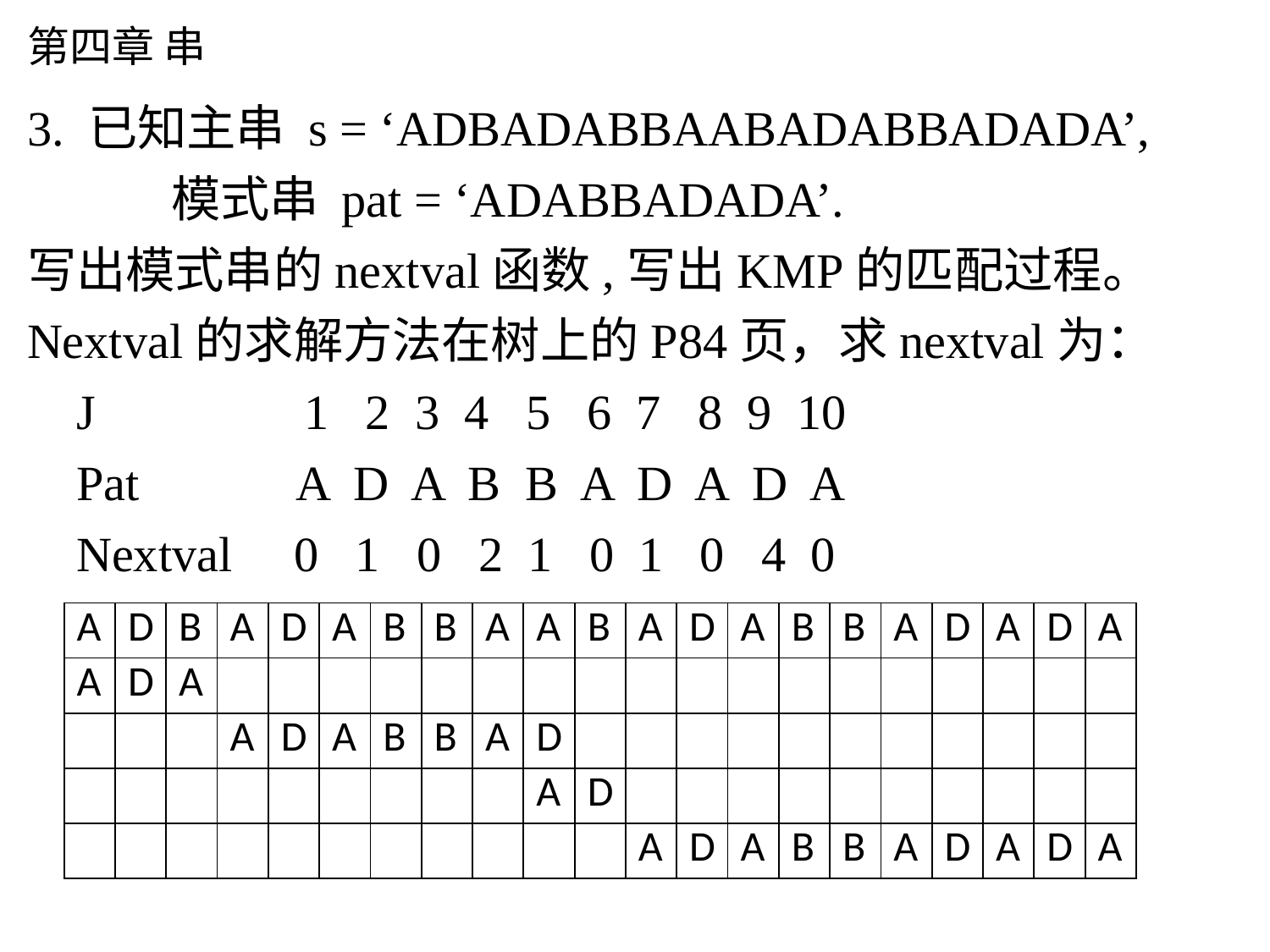

# 第四章 串
3. 已知主串 s = ‘ADBADABBAABADABBADADA’,
            模式串 pat = ‘ADABBADADA’.
写出模式串的nextval函数,写出KMP的匹配过程。
Nextval的求解方法在树上的P84页，求nextval为：
    J                 1   2  3  4   5   6  7   8  9  10
    Pat             A  D  A  B  B  A  D  A  D  A
    Nextval     0   1   0   2  1   0  1   0   4  0
| A | D | B | A | D | A | B | B | A | A | B | A | D | A | B | B | A | D | A | D | A |
| --- | --- | --- | --- | --- | --- | --- | --- | --- | --- | --- | --- | --- | --- | --- | --- | --- | --- | --- | --- | --- |
| A | D | A |  |  |  |  |  |  |  |  |  |  |  |  |  |  |  |  |  |  |
|  |  |  | A | D | A | B | B | A | D |  |  |  |  |  |  |  |  |  |  |  |
|  |  |  |  |  |  |  |  |  | A | D |  |  |  |  |  |  |  |  |  |  |
|  |  |  |  |  |  |  |  |  |  |  | A | D | A | B | B | A | D | A | D | A |